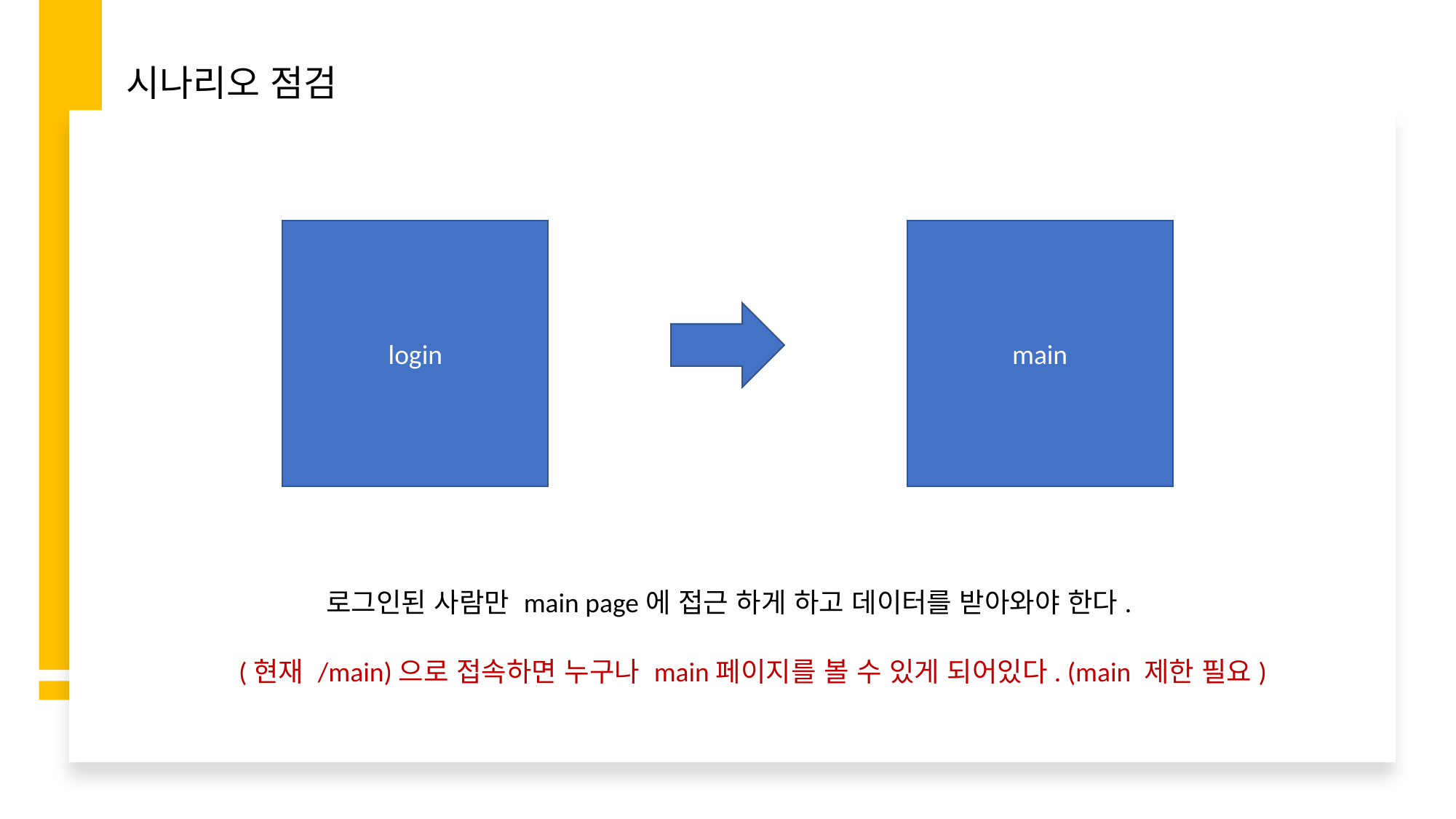

시나리오 점검

login
main

로그인된 사람만 main page에 접근 하게 하고 데이터를 받아와야 한다.
(현재 /main)으로 접속하면 누구나 main페이지를 볼 수 있게 되어있다. (main 제한 필요)